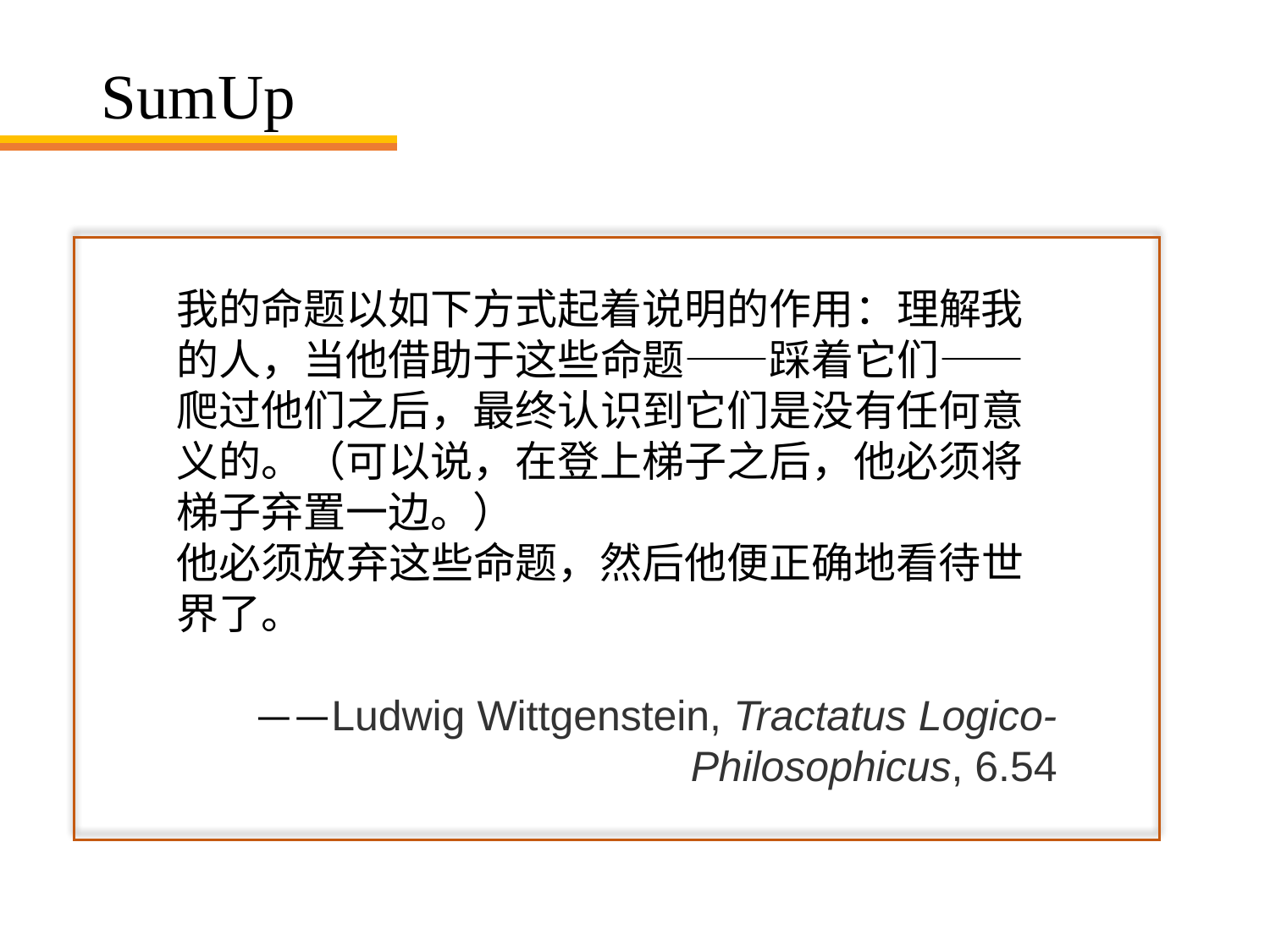

# SumUp

我的命题以如下方式起着说明的作用：理解我的人，当他借助于这些命题——踩着它们——爬过他们之后，最终认识到它们是没有任何意义的。（可以说，在登上梯子之后，他必须将梯子弃置一边。）
他必须放弃这些命题，然后他便正确地看待世界了。

——Ludwig Wittgenstein, Tractatus Logico-Philosophicus, 6.54